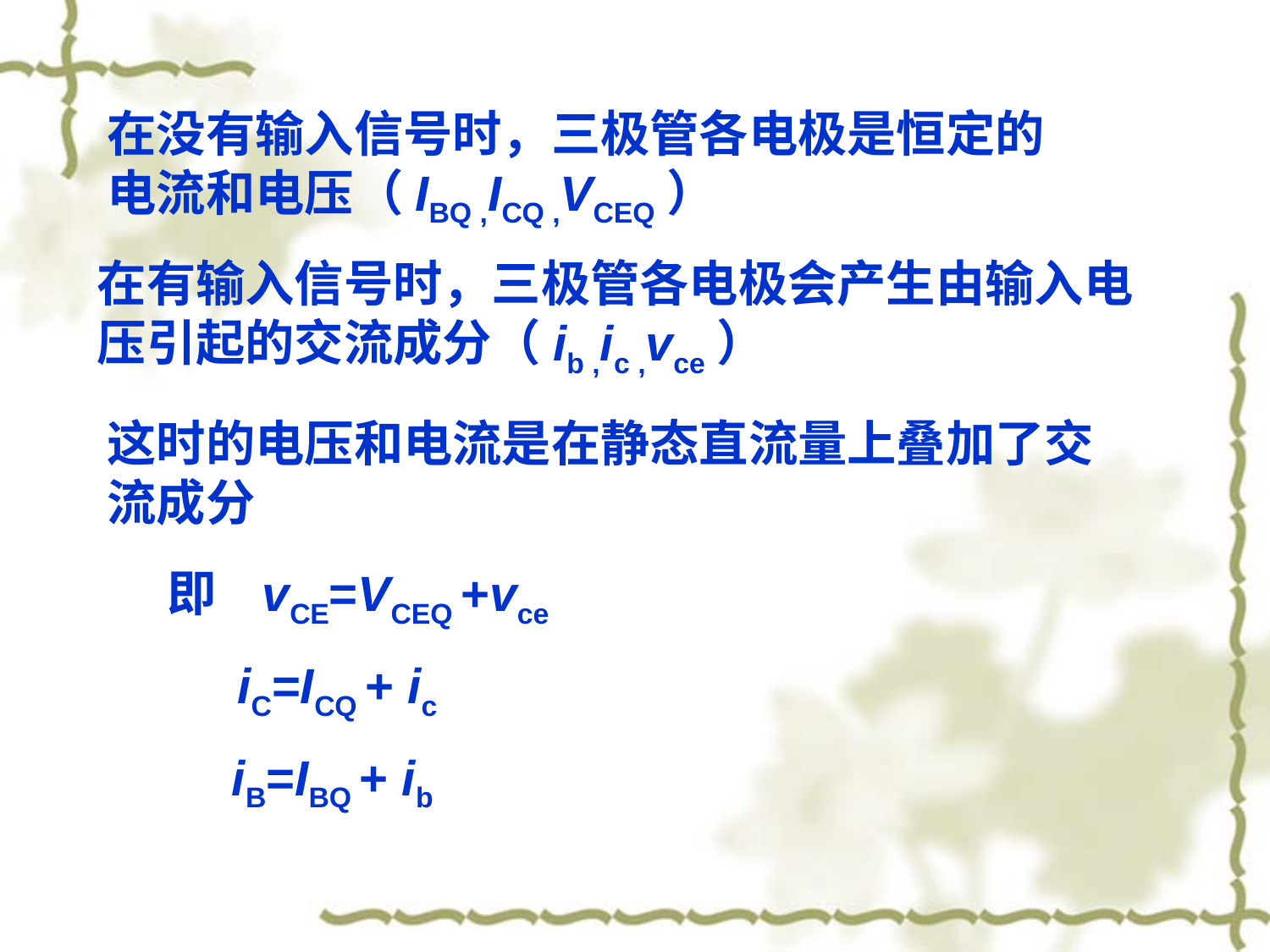

在没有输入信号时，三极管各电极是恒定的电流和电压（IBQ ,ICQ ,VCEQ）
在有输入信号时，三极管各电极会产生由输入电压引起的交流成分（ib ,ic ,vce）
这时的电压和电流是在静态直流量上叠加了交流成分
即   vCE=VCEQ +vce
        iC=ICQ + ic
        iB=IBQ + ib

43